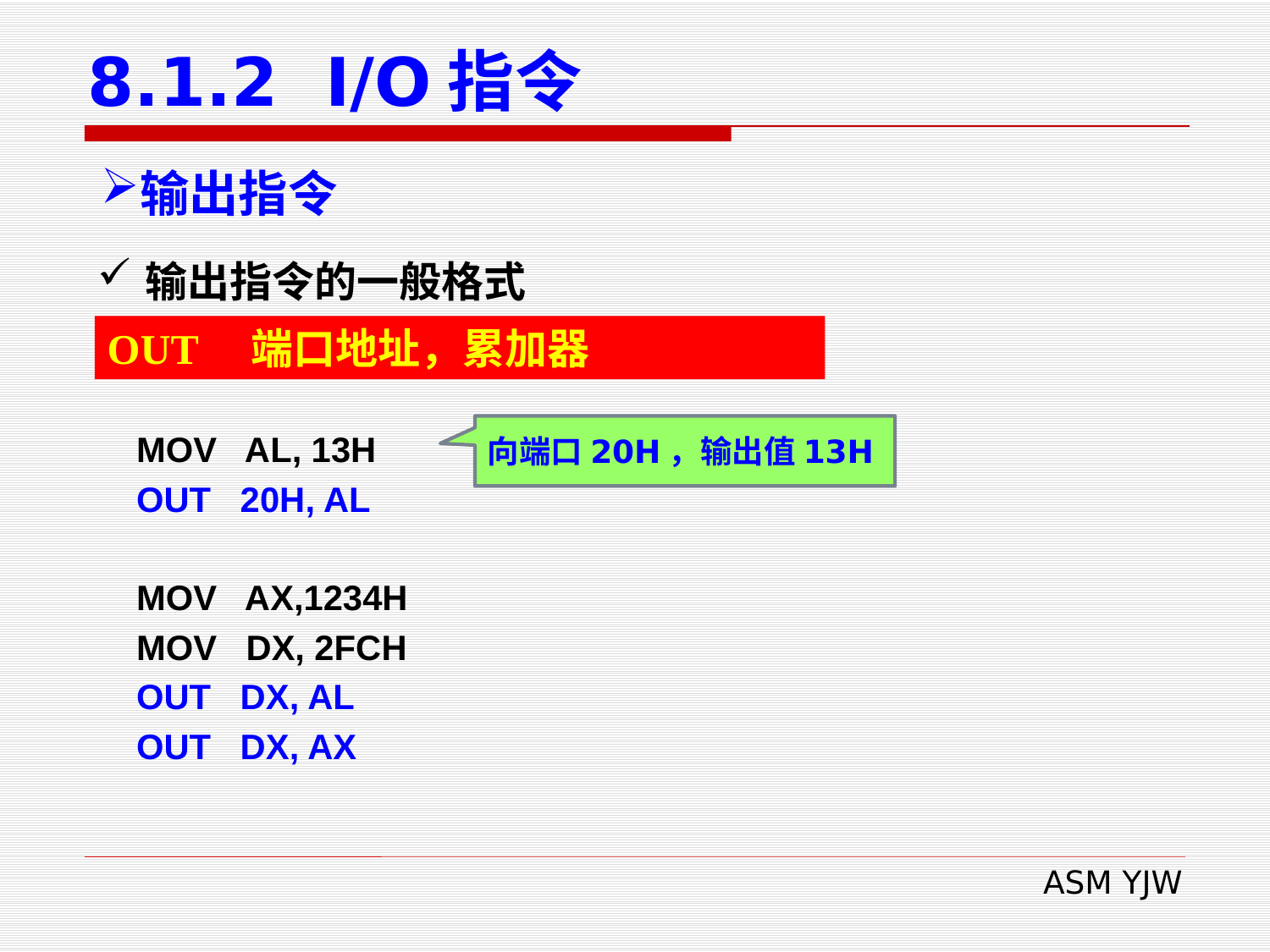

# 8.1.2  I/O指令
输出指令
输出指令的一般格式
OUT    端口地址，累加器
    MOV   AL, 13H
    OUT   20H, AL

    MOV   AX,1234H
    MOV   DX, 2FCH
    OUT   DX, AL
    OUT   DX, AX
向端口20H，输出值13H